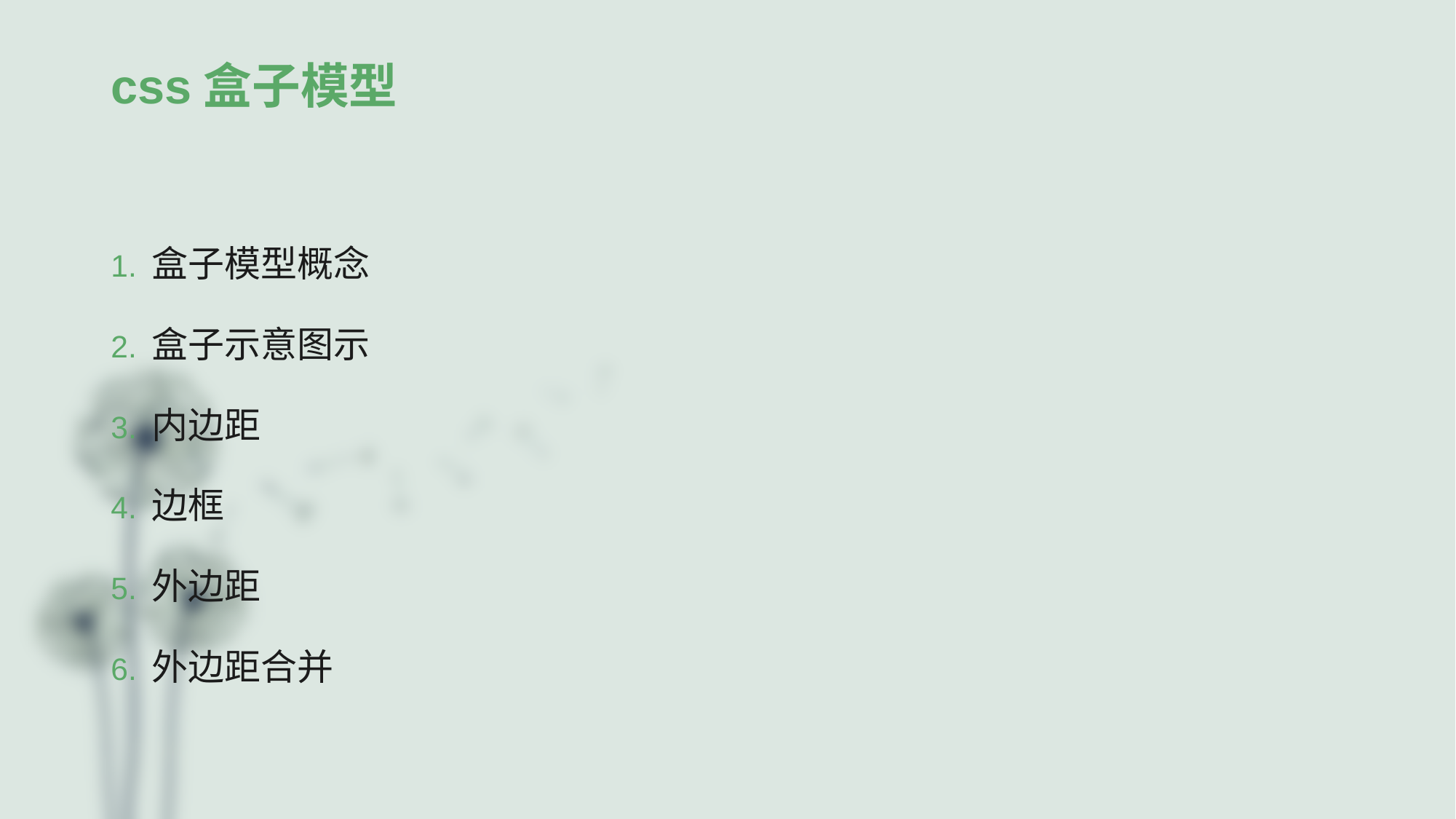

# css盒子模型

盒子模型概念
盒子示意图示
内边距
边框
外边距
外边距合并